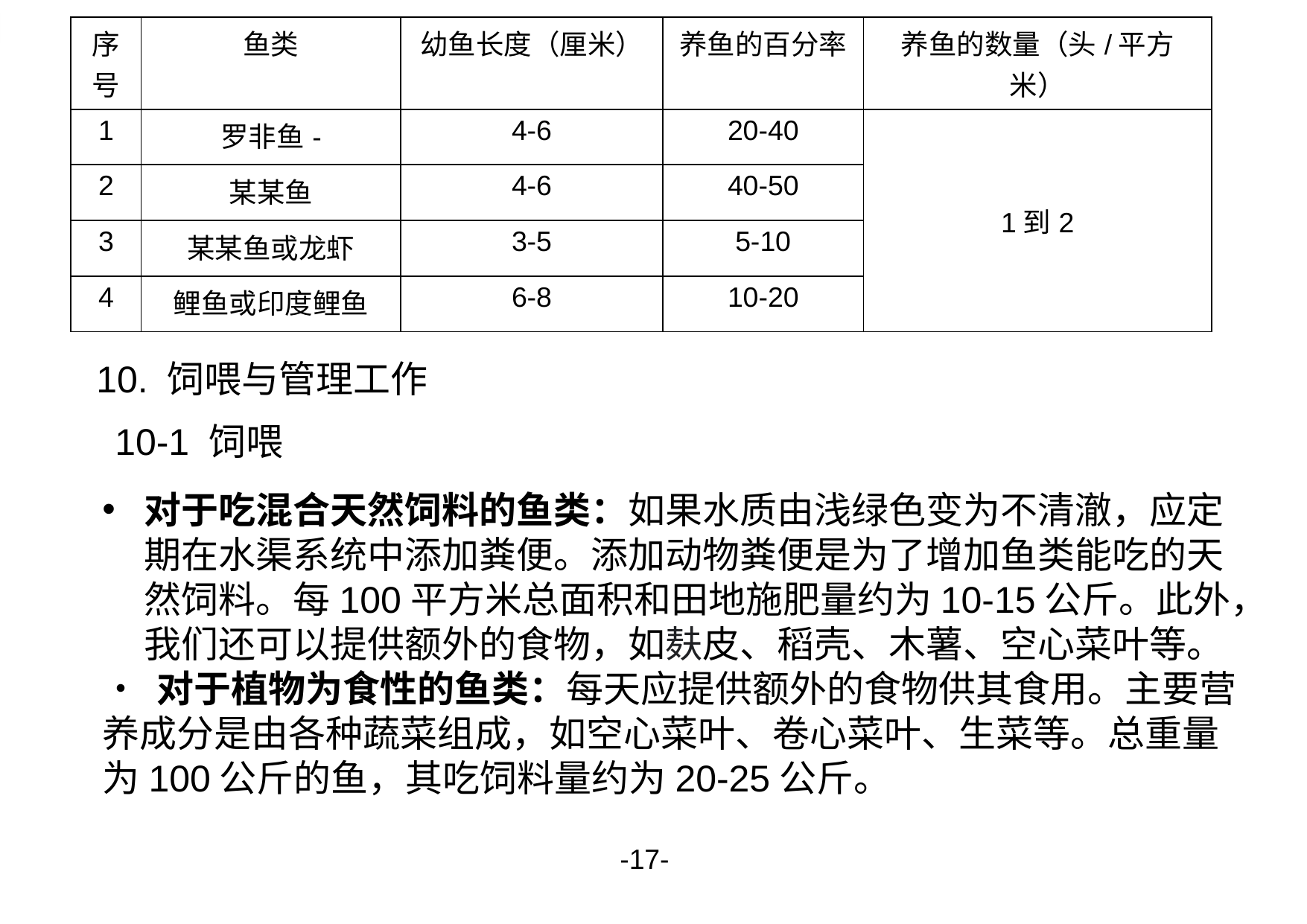

| 序号 | 鱼类 | 幼鱼长度（厘米） | 养鱼的百分率 | 养鱼的数量（头/平方米） |
| --- | --- | --- | --- | --- |
| 1 | 罗非鱼- | 4-6 | 20-40 | 1到2 |
| 2 | 某某鱼 | 4-6 | 40-50 |  |
| 3 | 某某鱼或龙虾 | 3-5 | 5-10 |  |
| 4 | 鲤鱼或印度鲤鱼 | 6-8 | 10-20 |  |
10. 饲喂与管理工作
10-1 饲喂
对于吃混合天然饲料的鱼类：如果水质由浅绿色变为不清澈，应定期在水渠系统中添加粪便。添加动物粪便是为了增加鱼类能吃的天然饲料。每100平方米总面积和田地施肥量约为10-15公斤。此外，我们还可以提供额外的食物，如麸皮、稻壳、木薯、空心菜叶等。
• 对于植物为食性的鱼类：每天应提供额外的食物供其食用。主要营养成分是由各种蔬菜组成，如空心菜叶、卷心菜叶、生菜等。总重量为100公斤的鱼，其吃饲料量约为20-25公斤。
-17-